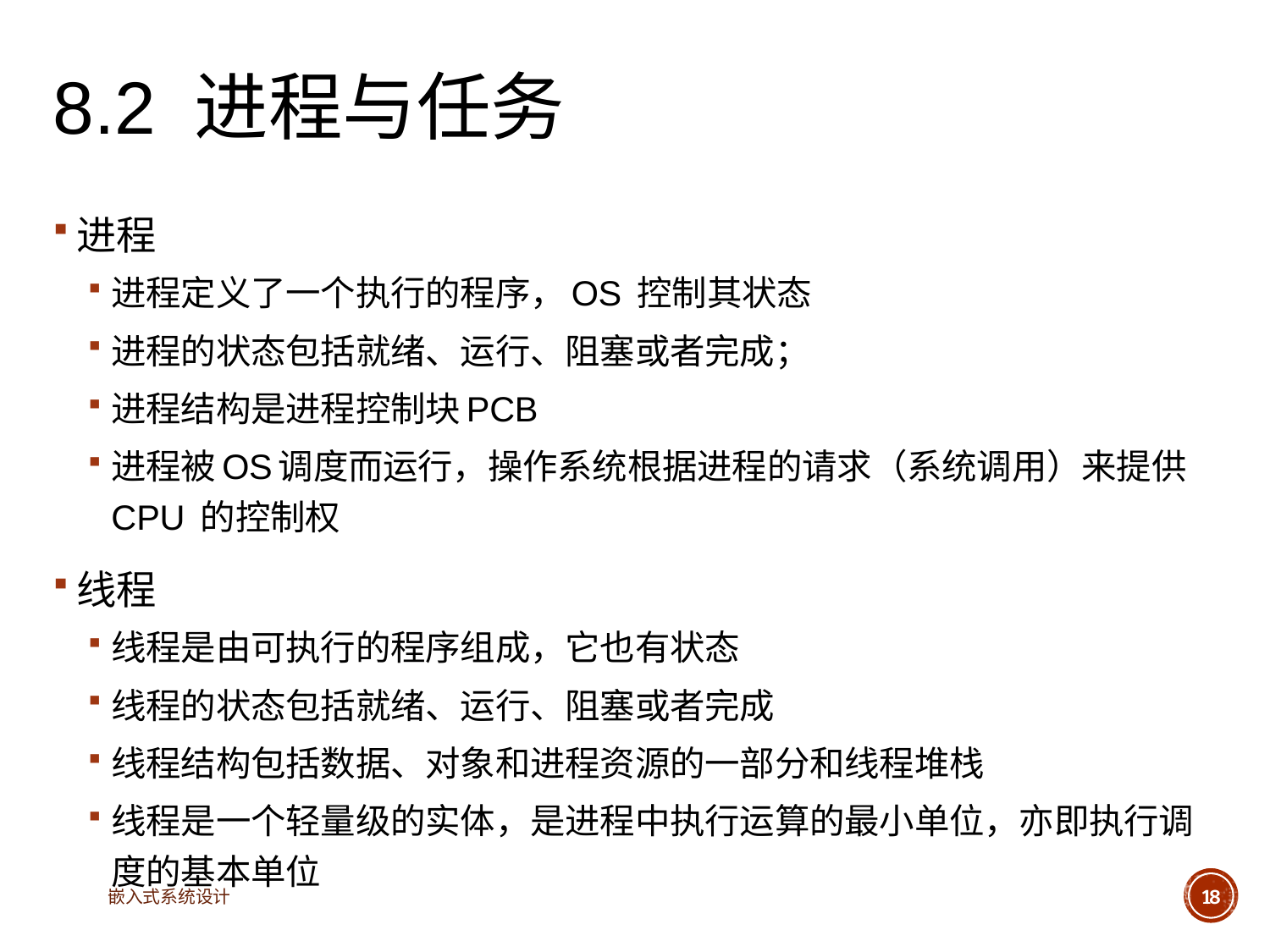

# 8.2 进程与任务
进程
进程定义了一个执行的程序，OS 控制其状态
进程的状态包括就绪、运行、阻塞或者完成；
进程结构是进程控制块PCB
进程被OS调度而运行，操作系统根据进程的请求（系统调用）来提供 CPU 的控制权
线程
线程是由可执行的程序组成，它也有状态
线程的状态包括就绪、运行、阻塞或者完成
线程结构包括数据、对象和进程资源的一部分和线程堆栈
线程是一个轻量级的实体，是进程中执行运算的最小单位，亦即执行调度的基本单位
嵌入式系统设计
18